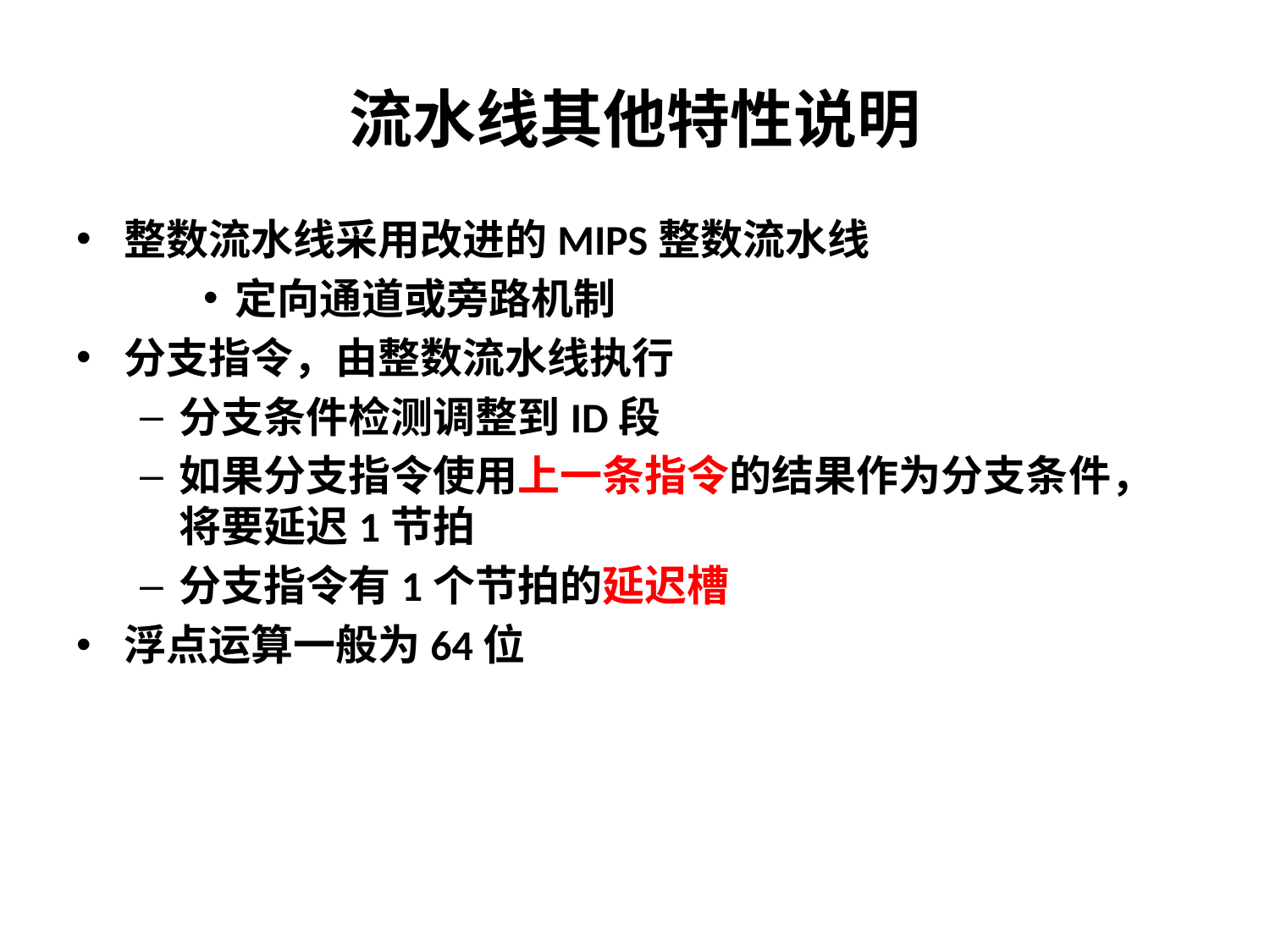

流水线其他特性说明
整数流水线采用改进的MIPS整数流水线
定向通道或旁路机制
分支指令，由整数流水线执行
分支条件检测调整到ID段
如果分支指令使用上一条指令的结果作为分支条件，将要延迟1节拍
分支指令有1个节拍的延迟槽
浮点运算一般为64位